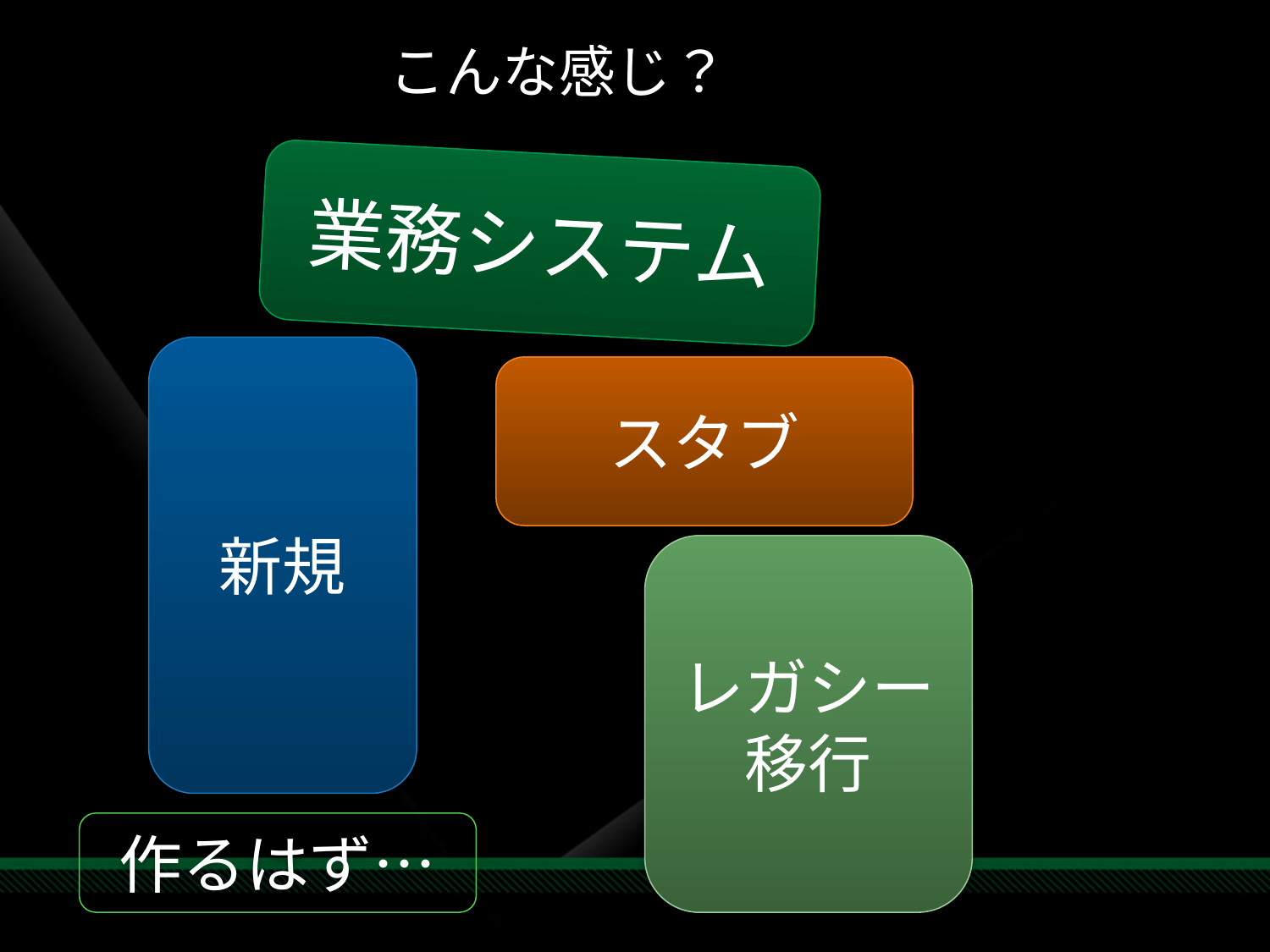

こんな感じ？
業務システム
新規
スタブ
レガシー
移行
作るはず…